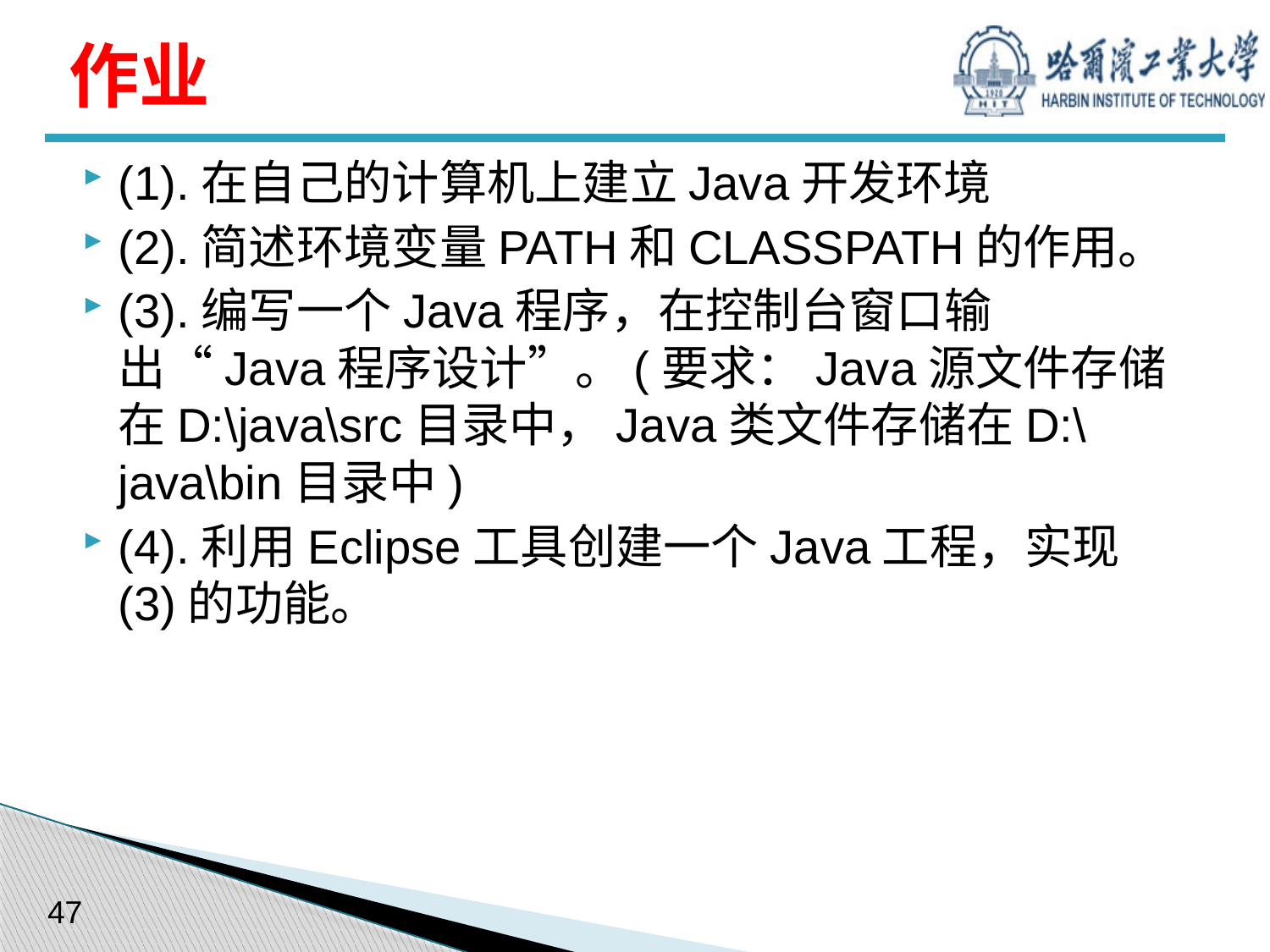

# 作业
(1).在自己的计算机上建立Java开发环境
(2).简述环境变量PATH和CLASSPATH的作用。
(3).编写一个Java程序，在控制台窗口输出“Java程序设计”。(要求：Java源文件存储在D:\java\src目录中，Java类文件存储在D:\java\bin目录中)
(4).利用Eclipse工具创建一个Java工程，实现(3)的功能。